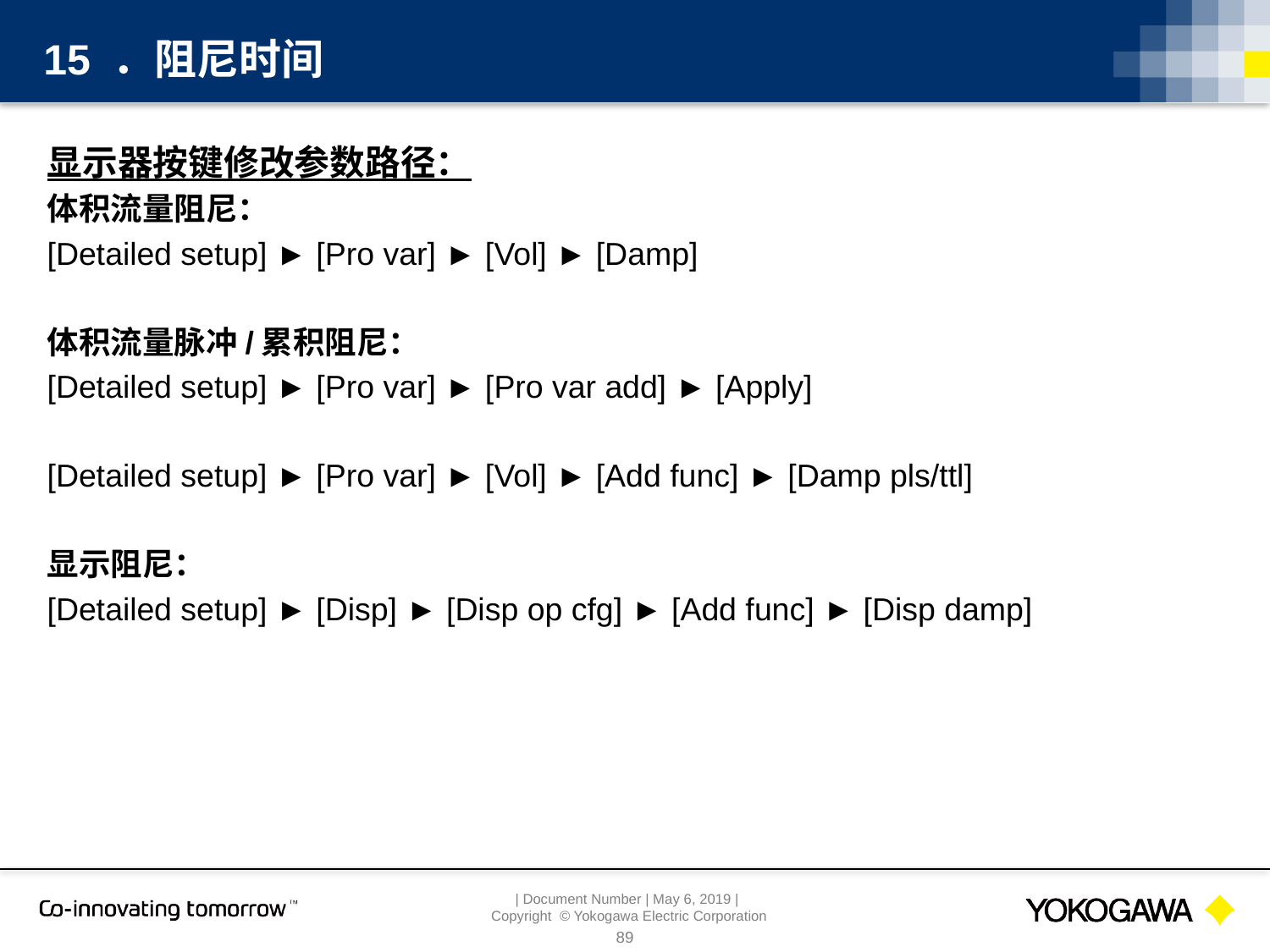

15 ．阻尼时间
显示器按键修改参数路径：
体积流量阻尼：
[Detailed setup] ► [Pro var] ► [Vol] ► [Damp]

体积流量脉冲/累积阻尼：
[Detailed setup] ► [Pro var] ► [Pro var add] ► [Apply]

[Detailed setup] ► [Pro var] ► [Vol] ► [Add func] ► [Damp pls/ttl]

显示阻尼：
[Detailed setup] ► [Disp] ► [Disp op cfg] ► [Add func] ► [Disp damp]